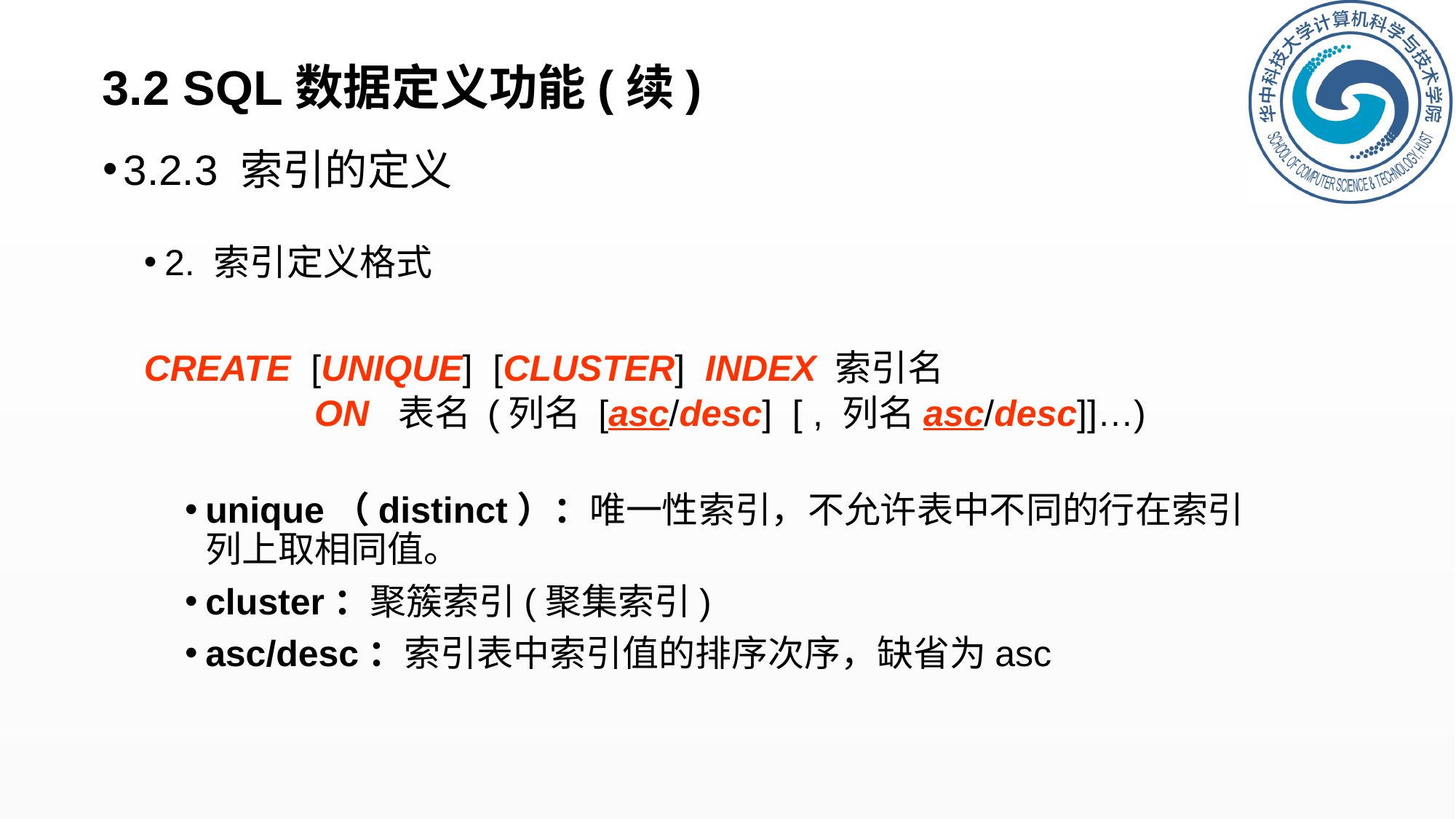

# 3.2 SQL数据定义功能(续)
3.2.3 索引的定义

2. 索引定义格式

CREATE  [UNIQUE]  [CLUSTER]  INDEX 索引名
ON  表名 (列名 [asc/desc]  [ , 列名asc/desc]]…)

unique（distinct）：唯一性索引，不允许表中不同的行在索引列上取相同值。
cluster：聚簇索引(聚集索引)
asc/desc：索引表中索引值的排序次序，缺省为asc